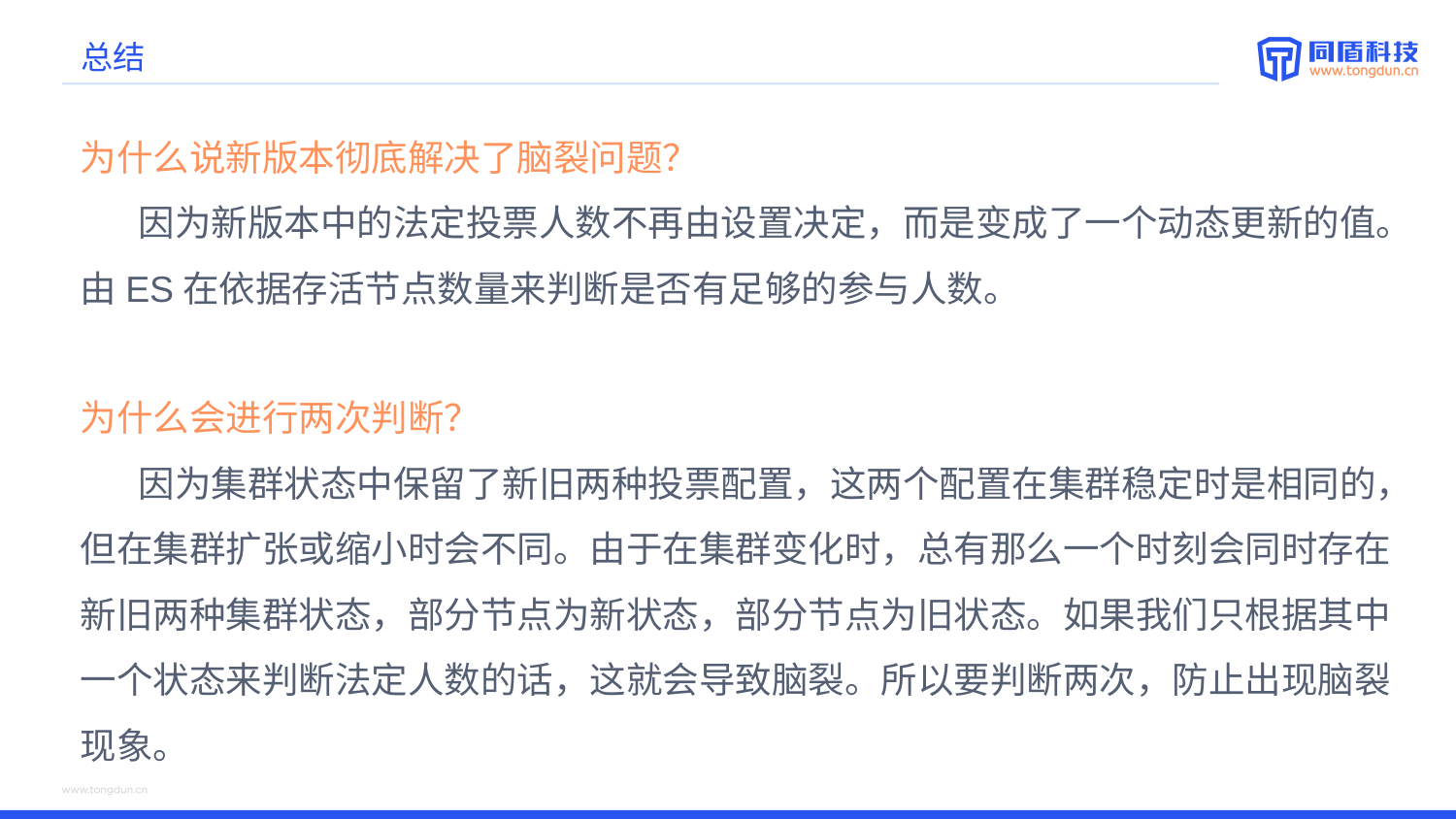

# 总结
为什么说新版本彻底解决了脑裂问题？
      因为新版本中的法定投票人数不再由设置决定，而是变成了一个动态更新的值。由ES在依据存活节点数量来判断是否有足够的参与人数。

为什么会进行两次判断？
      因为集群状态中保留了新旧两种投票配置，这两个配置在集群稳定时是相同的，但在集群扩张或缩小时会不同。由于在集群变化时，总有那么一个时刻会同时存在新旧两种集群状态，部分节点为新状态，部分节点为旧状态。如果我们只根据其中一个状态来判断法定人数的话，这就会导致脑裂。所以要判断两次，防止出现脑裂现象。